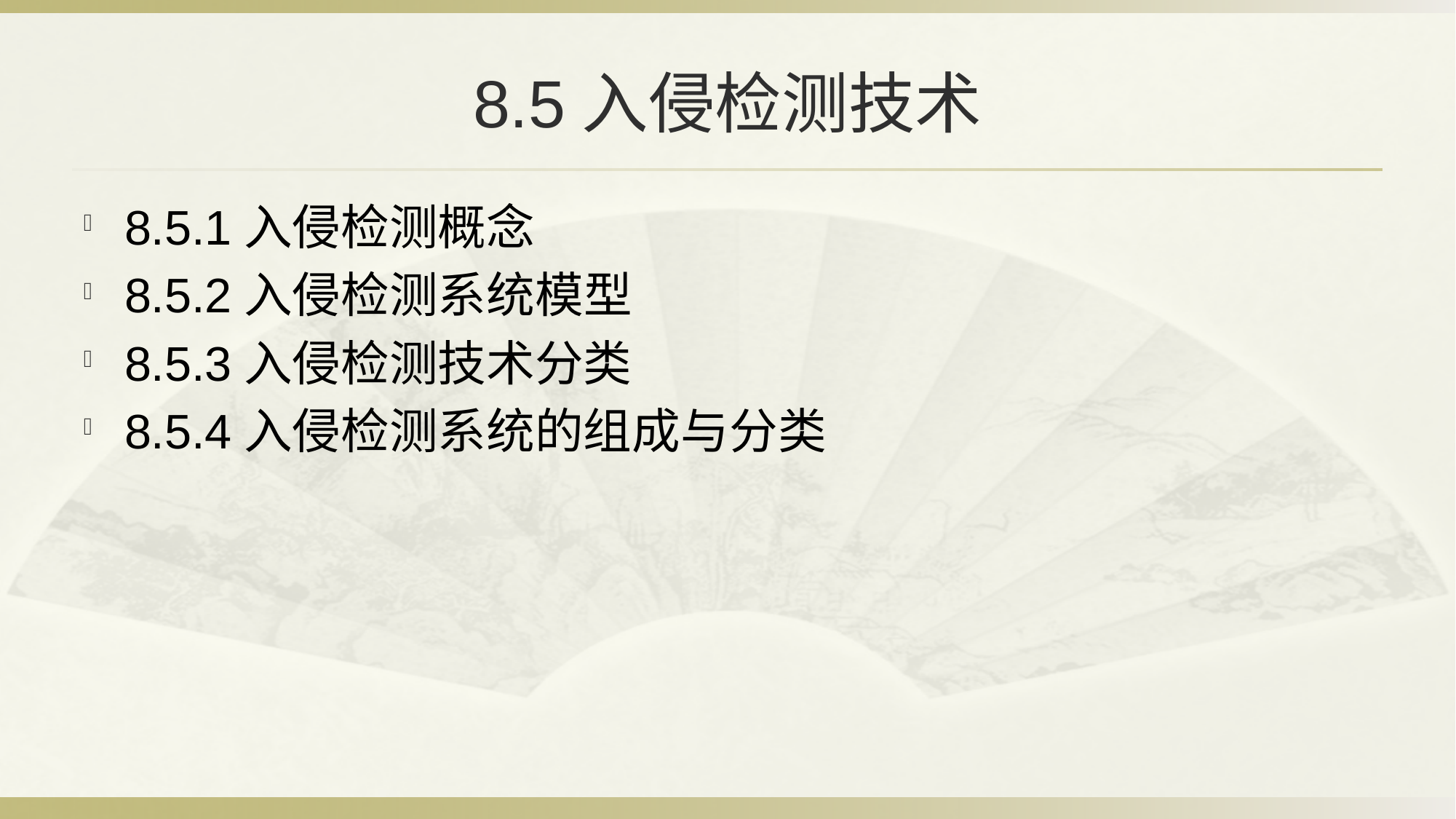

# 8.5入侵检测技术
8.5.1入侵检测概念
8.5.2入侵检测系统模型
8.5.3入侵检测技术分类
8.5.4入侵检测系统的组成与分类